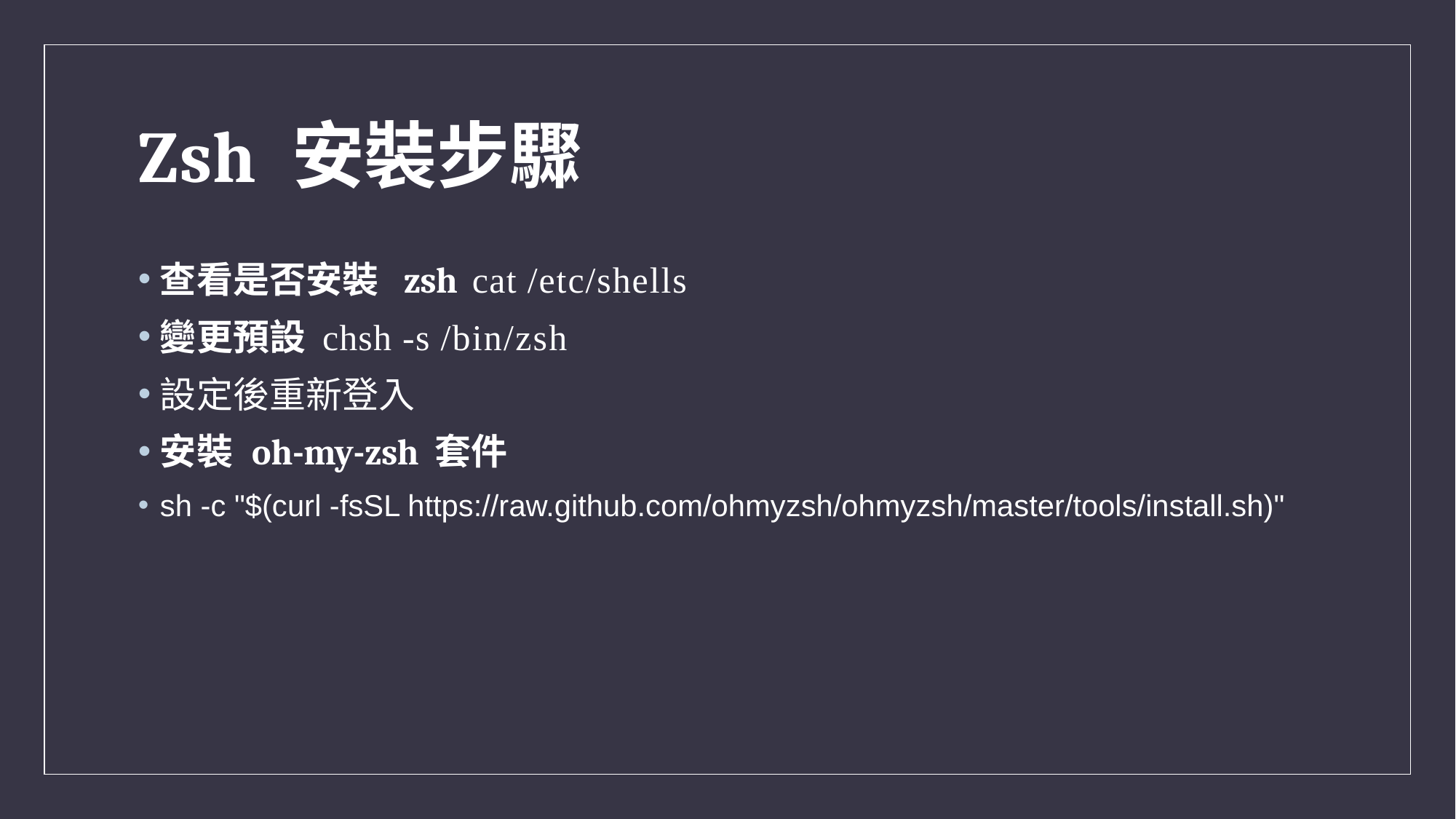

# Zsh 安裝步驟
查看是否安裝  zsh  cat /etc/shells
變更預設 chsh -s /bin/zsh
設定後重新登入
安裝 oh-my-zsh 套件
sh -c "$(curl -fsSL https://raw.github.com/ohmyzsh/ohmyzsh/master/tools/install.sh)"